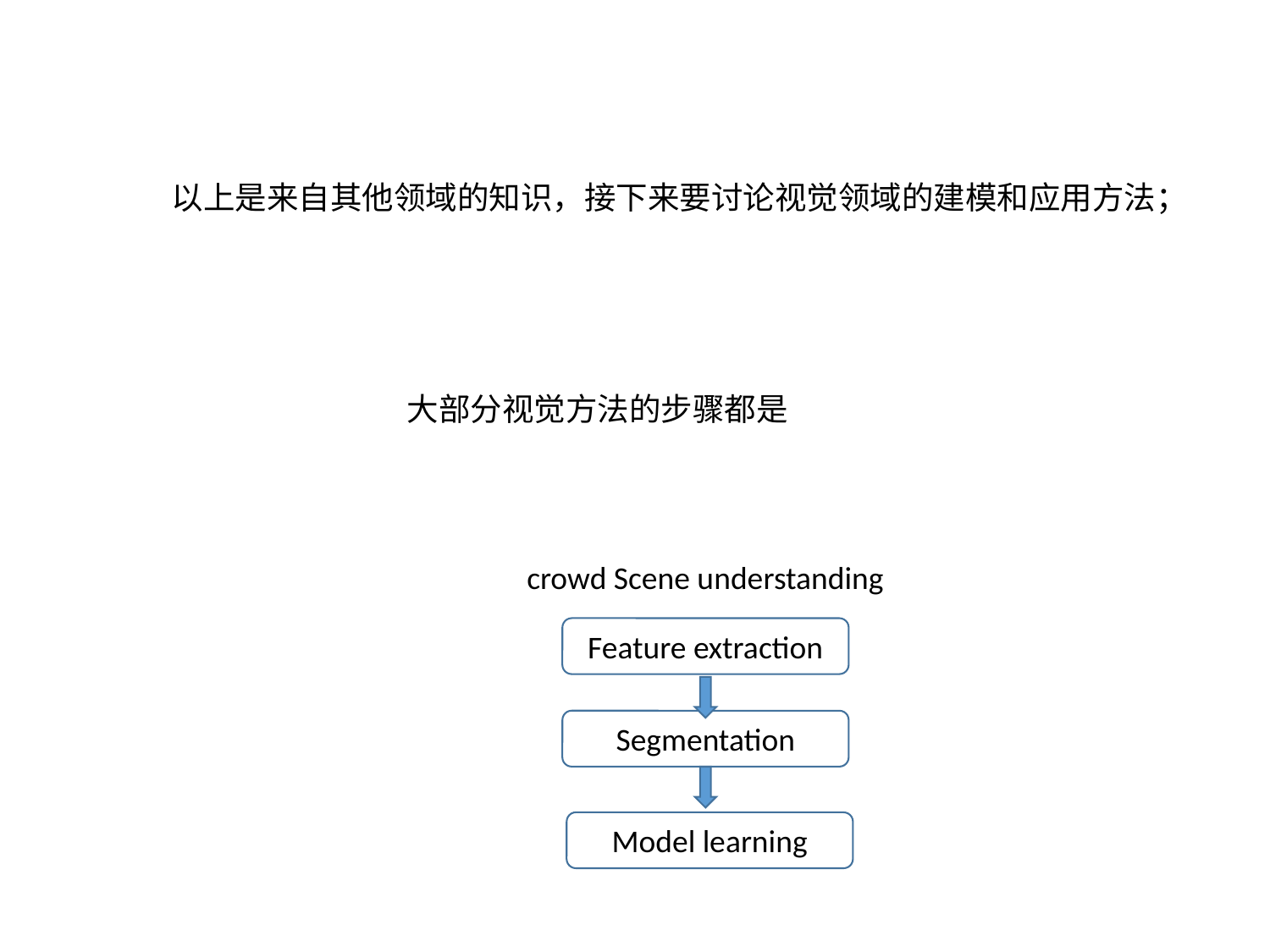

以上是来自其他领域的知识，接下来要讨论视觉领域的建模和应用方法；
大部分视觉方法的步骤都是
crowd Scene understanding
Feature extraction

Segmentation

Model learning